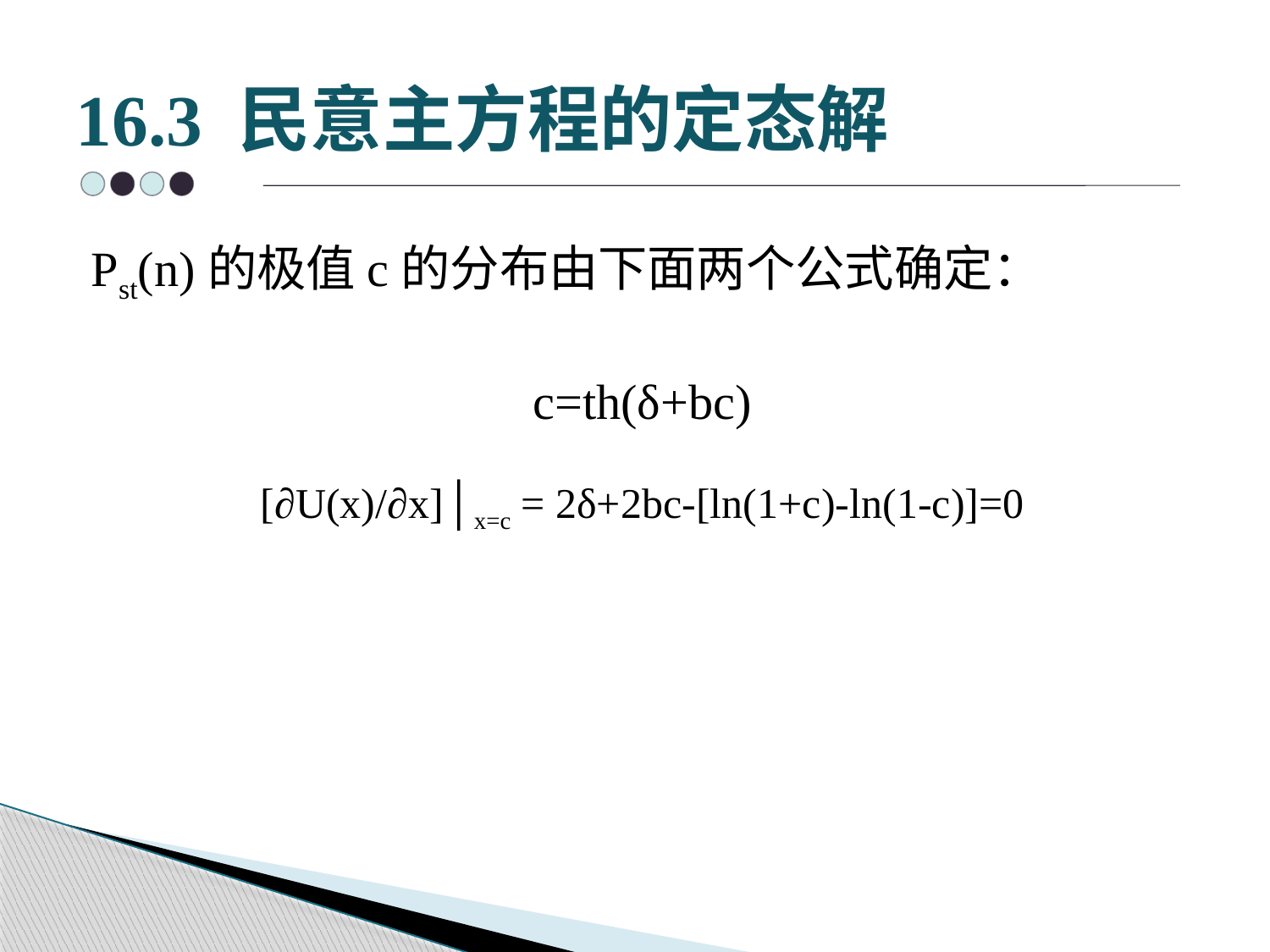

# 16.3 民意主方程的定态解

Pst(n)的极值c的分布由下面两个公式确定：

c=th(δ+bc)

[∂U(x)/∂x]│x=c = 2δ+2bc-[ln(1+c)-ln(1-c)]=0